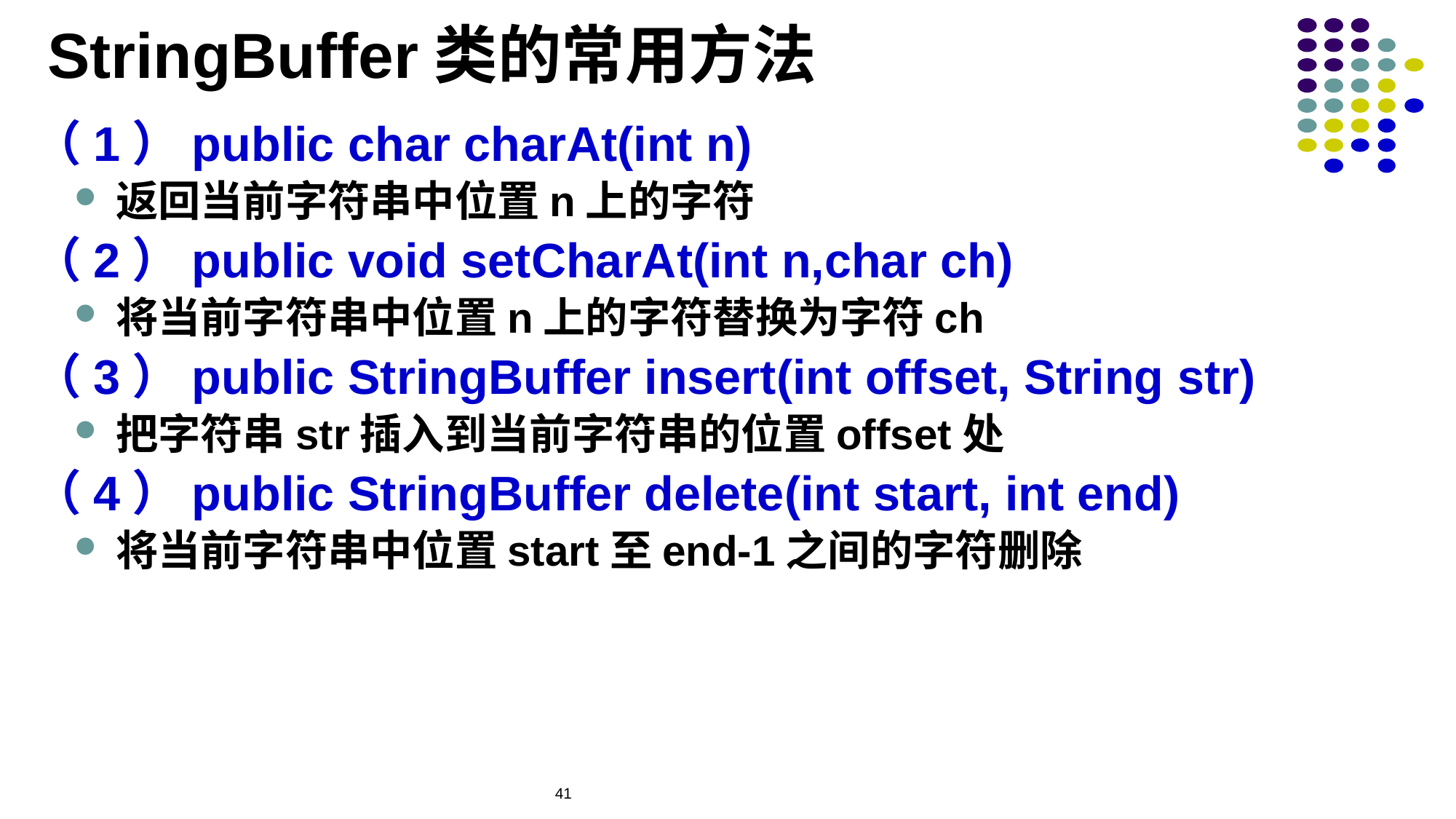

# StringBuffer类的常用方法
（1）public char charAt(int n)
返回当前字符串中位置n上的字符
（2）public void setCharAt(int n,char ch)
将当前字符串中位置n上的字符替换为字符ch
（3）public StringBuffer insert(int offset, String str)
把字符串str插入到当前字符串的位置offset处
（4）public StringBuffer delete(int start, int end)
将当前字符串中位置start至end-1之间的字符删除
41